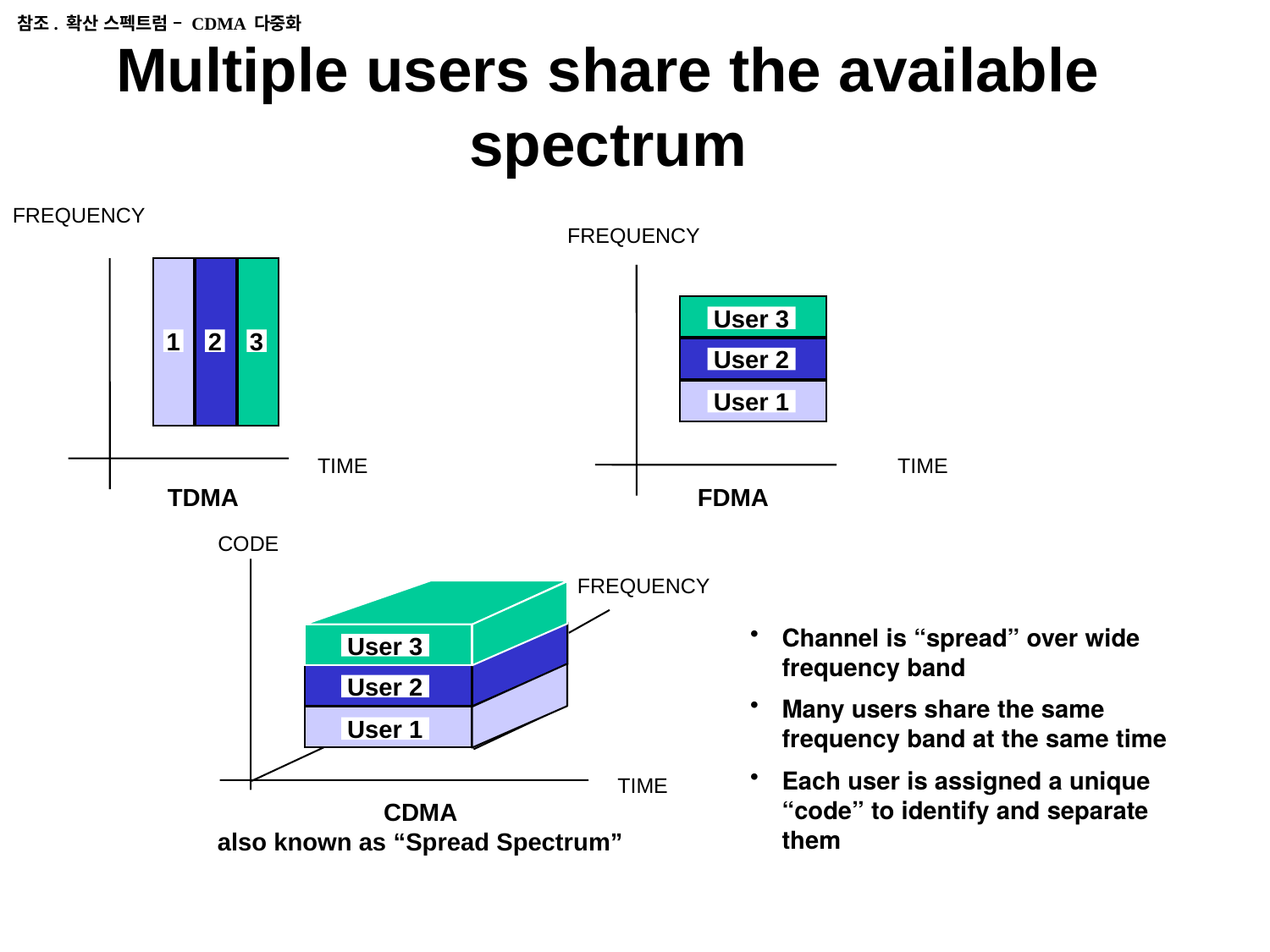

참조. 확산 스펙트럼 – CDMA 다중화
# Multiple users share the available spectrum
FREQUENCY
FREQUENCY

User 3
1
2
3

User 2

User 1
TIME
TIME

TDMA
FDMA
CODE

FREQUENCY

Channel is “spread” over wide frequency band
Many users share the same frequency band at the same time
Each user is assigned a unique “code” to identify and separate
them

User 3

User 2

User 1

TIME

CDMA
also known as “Spread Spectrum”